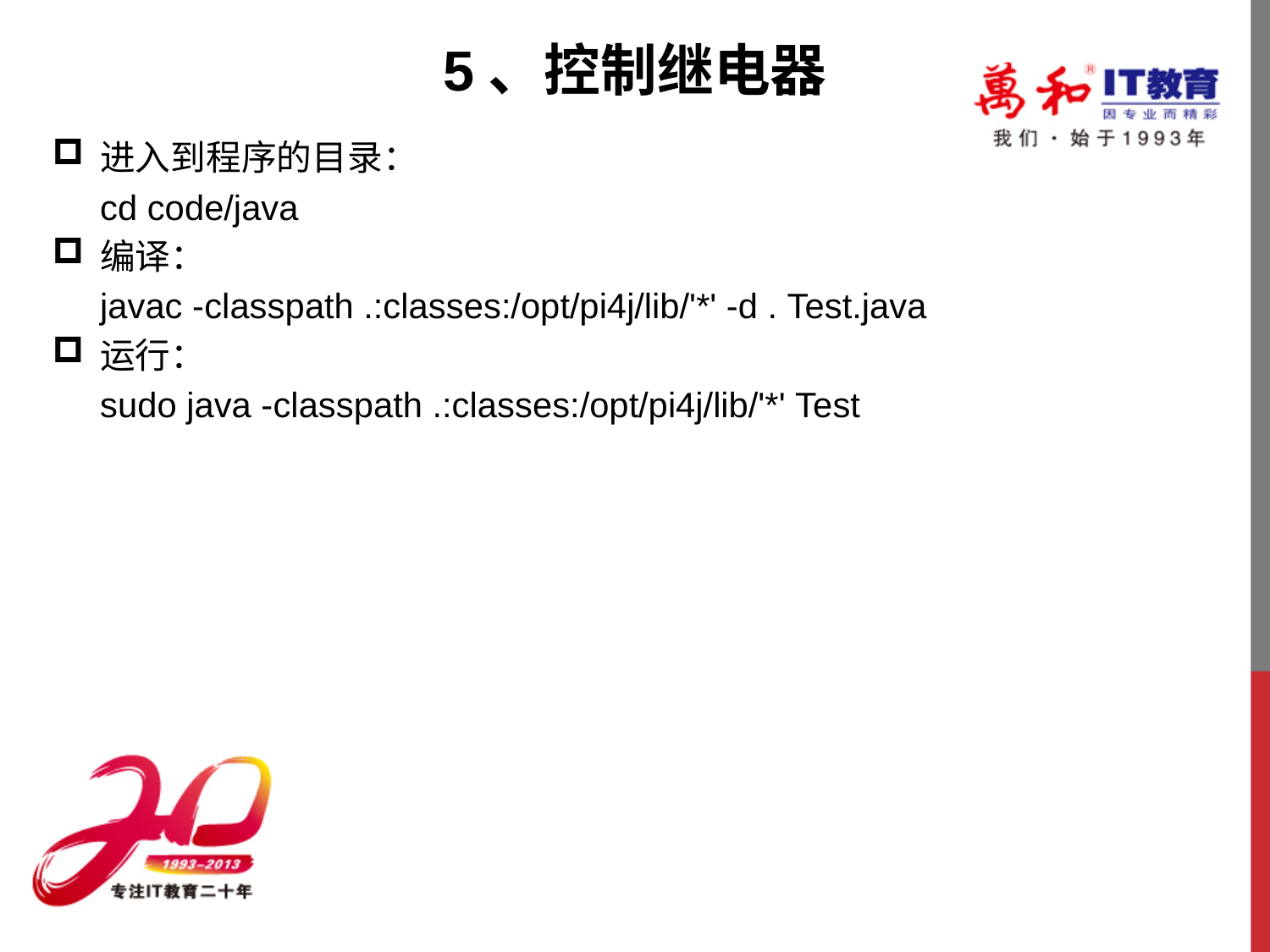

# 5、控制继电器
进入到程序的目录：
	cd code/java
编译：
	javac -classpath .:classes:/opt/pi4j/lib/'*' -d . Test.java
运行：
	sudo java -classpath .:classes:/opt/pi4j/lib/'*' Test